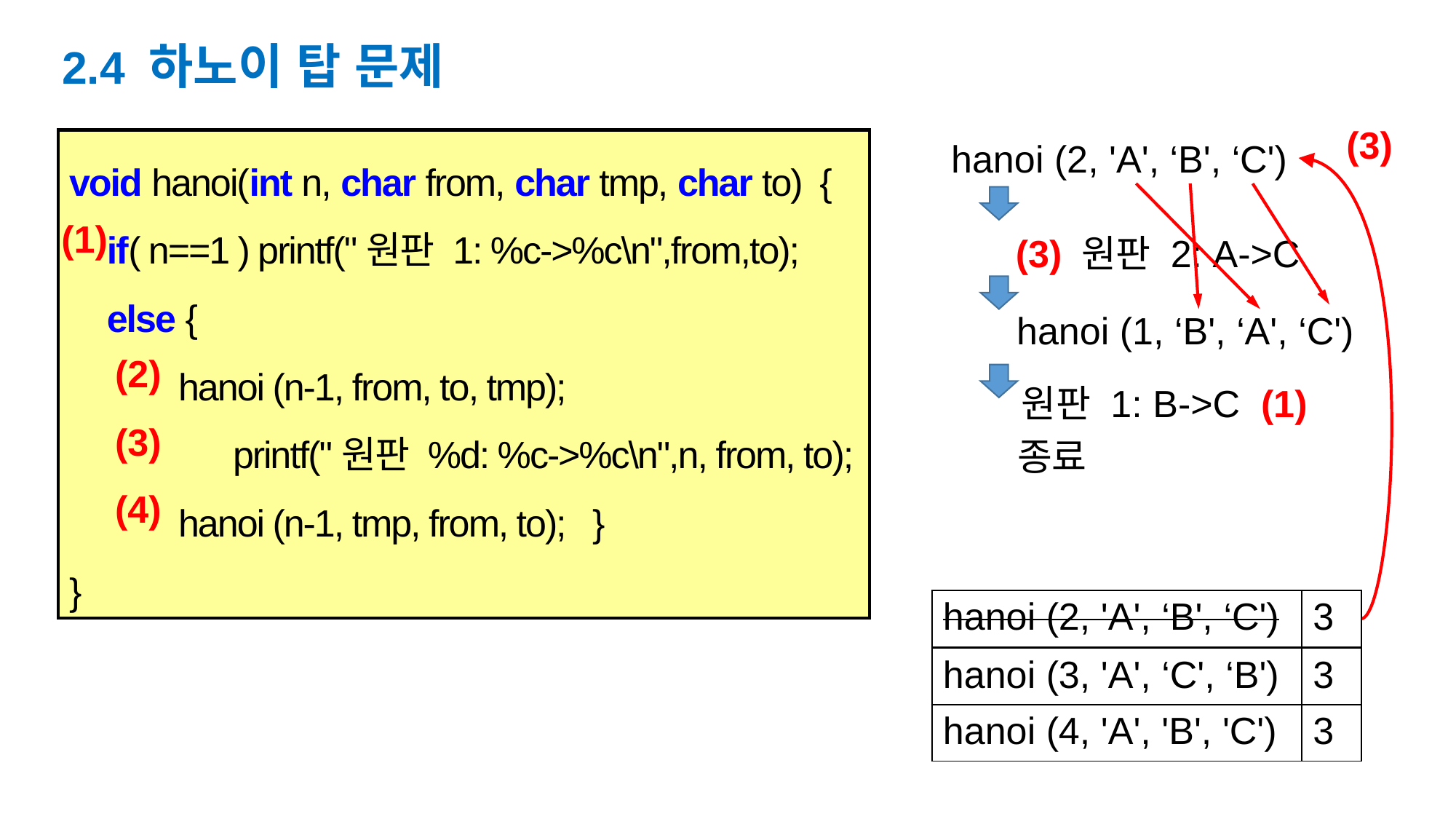

# 2.4 하노이 탑 문제
(3)
void hanoi(int n, char from, char tmp, char to)  {
    if( n==1 ) printf("원판 1: %c->%c\n",from,to);
    else {
	hanoi (n-1, from, to, tmp);
	printf("원판 %d: %c->%c\n",n, from, to);
	hanoi (n-1, tmp, from, to);   }
}
hanoi (2, 'A', ‘B', ‘C')

(1)
(3) 원판 2: A->C

hanoi (1, ‘B', ‘A', ‘C')
(2)

원판 1: B->C  (1)
(3)
종료
(4)
| hanoi (2, 'A', ‘B', ‘C') | 3 |
| --- | --- |
| hanoi (3, 'A', ‘C', ‘B') | 3 |
| --- | --- |
| hanoi (4, 'A', 'B', 'C') | 3 |
| --- | --- |